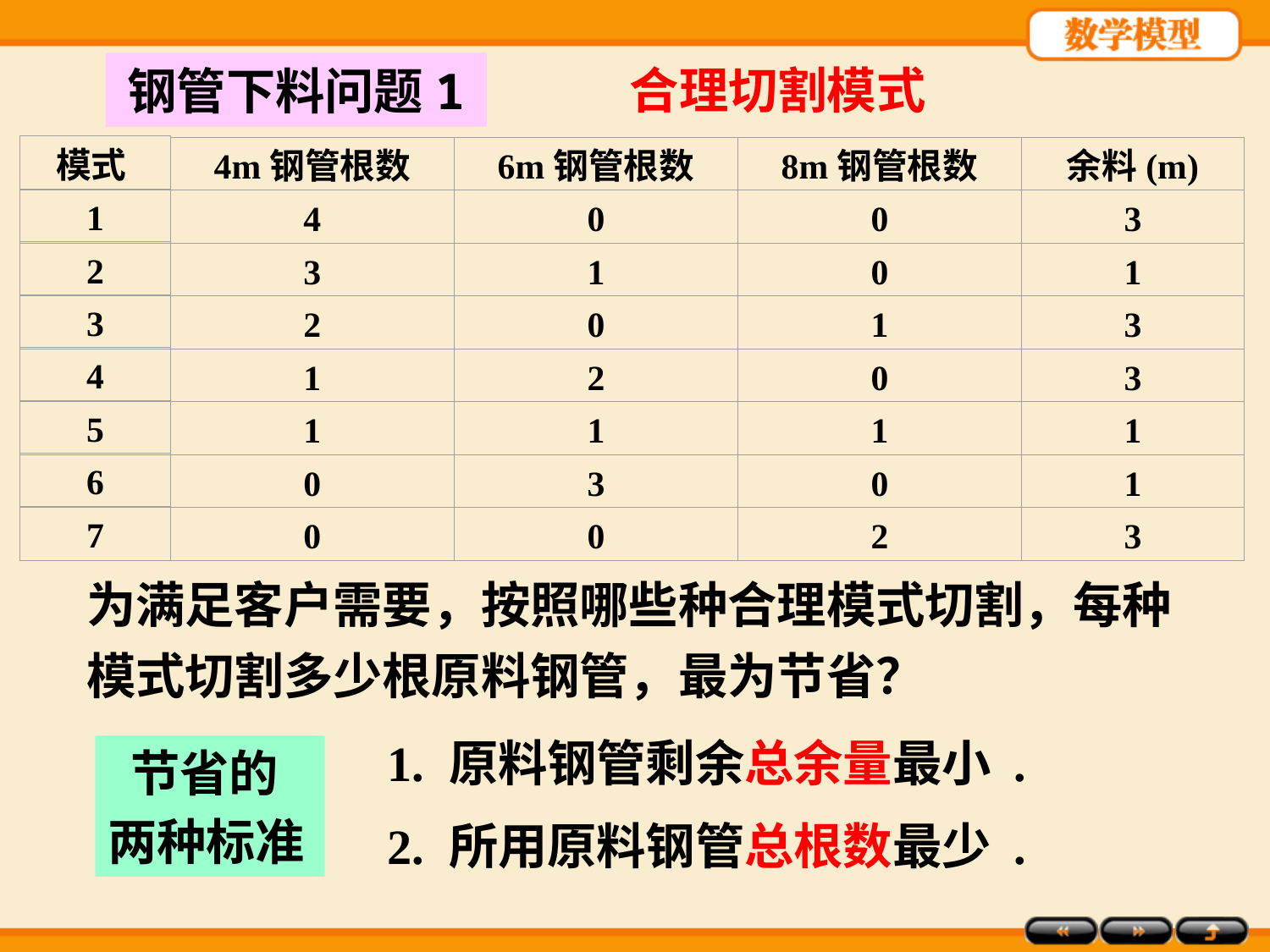

钢管下料问题1
合理切割模式

模式

4m钢管根数

6m钢管根数

8m钢管根数

余料(m)

1

4

0

0

3

2

3

1

0

1

3

2

0

1

3

4

1

2

0

3

5

1

1

1

1

6

0

3

0

1

7

0

0

2

3

为满足客户需要，按照哪些种合理模式切割，每种模式切割多少根原料钢管，最为节省？
1. 原料钢管剩余总余量最小 .
 节省的
两种标准
2. 所用原料钢管总根数最少 .